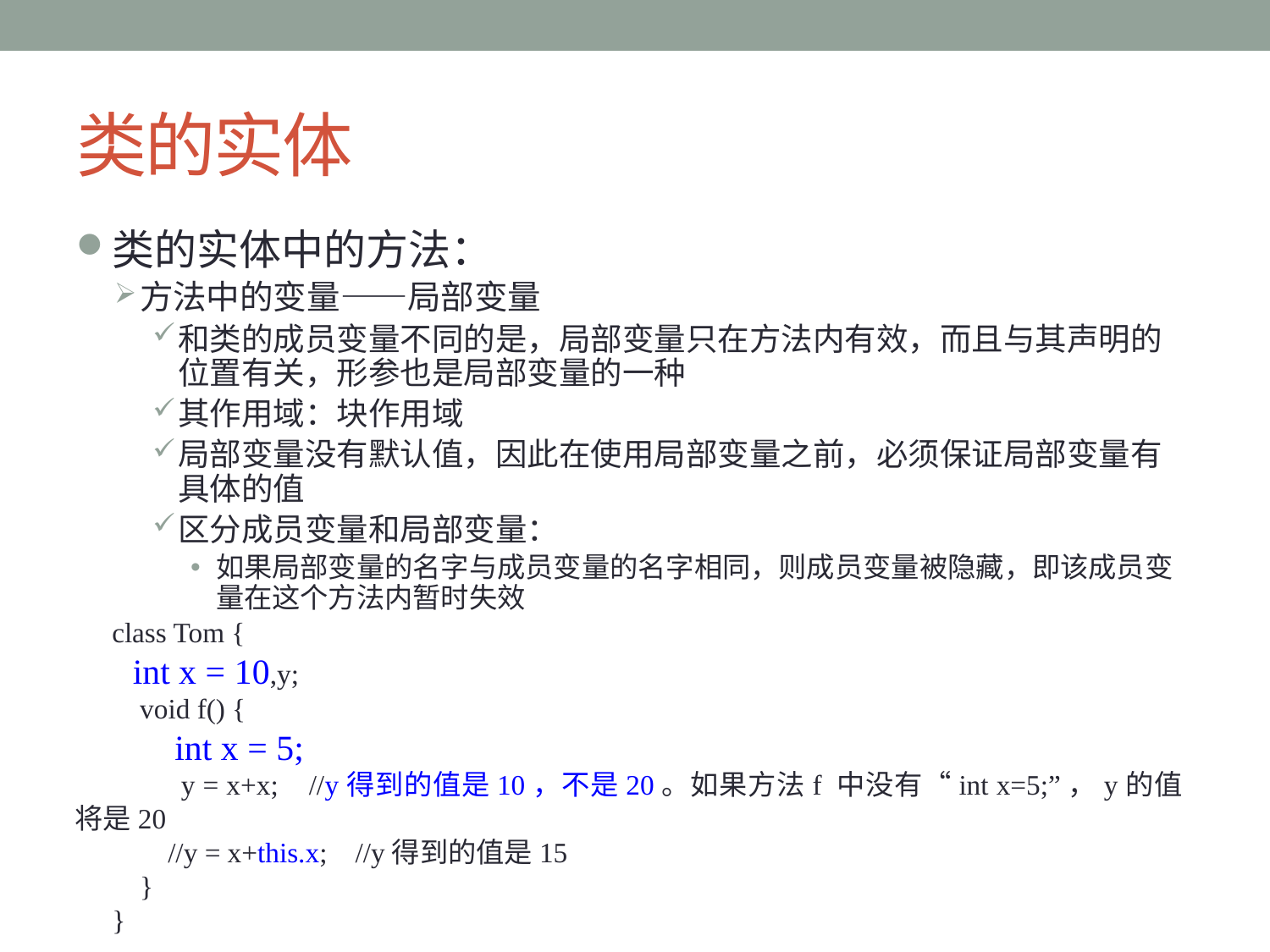

# 类的实体
类的实体中的方法：
方法中的变量——局部变量
和类的成员变量不同的是，局部变量只在方法内有效，而且与其声明的位置有关，形参也是局部变量的一种
其作用域：块作用域
局部变量没有默认值，因此在使用局部变量之前，必须保证局部变量有具体的值
区分成员变量和局部变量：
如果局部变量的名字与成员变量的名字相同，则成员变量被隐藏，即该成员变量在这个方法内暂时失效
class Tom {
   int x = 10,y;
    void f() {
         int x = 5;
         y = x+x;    //y得到的值是10，不是20。如果方法f 中没有“int x=5;”，y的值将是20
        //y = x+this.x;    //y得到的值是15
    }
}